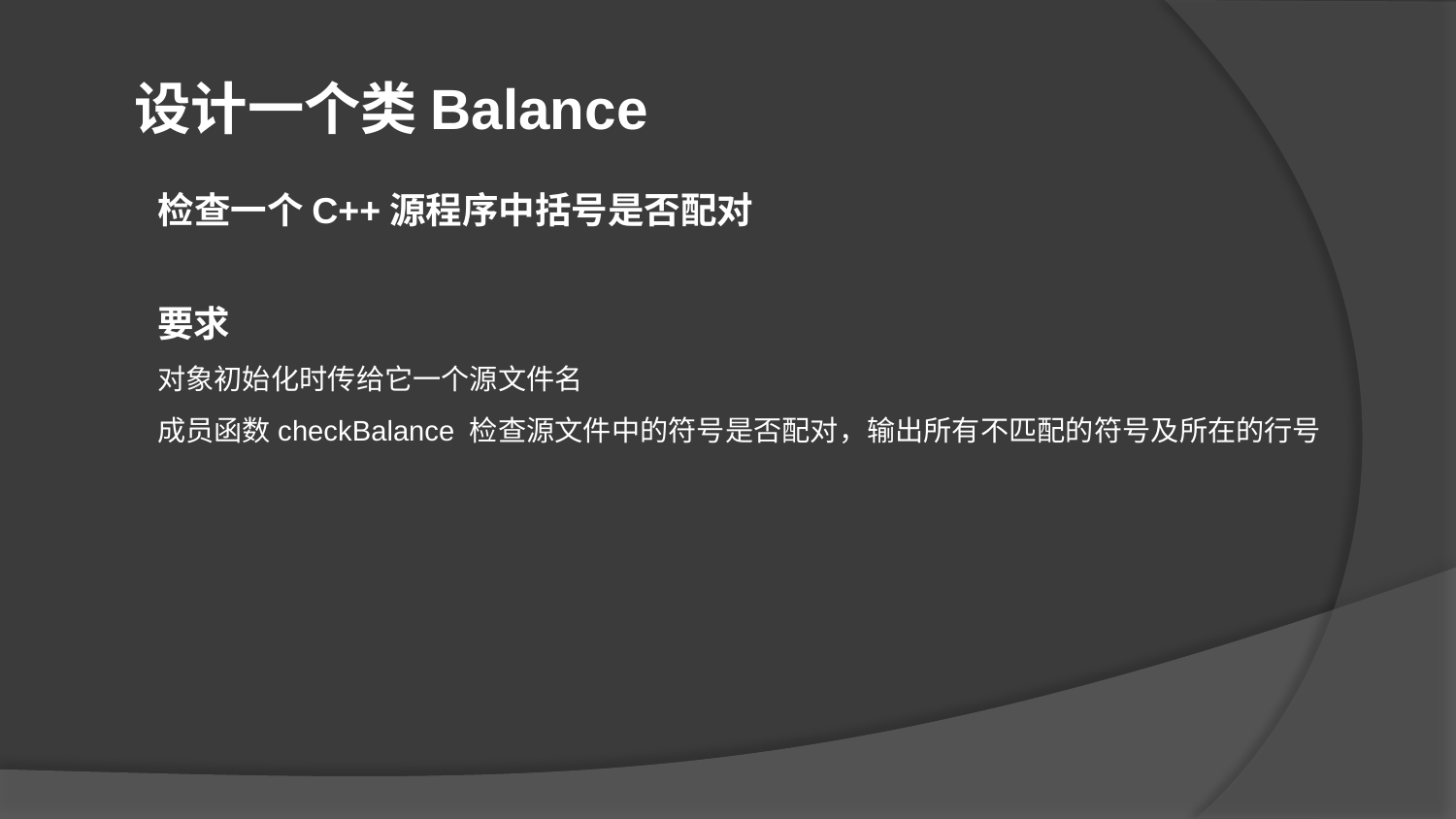

设计一个类Balance
检查一个C++源程序中括号是否配对
要求
对象初始化时传给它一个源文件名
成员函数checkBalance 检查源文件中的符号是否配对，输出所有不匹配的符号及所在的行号